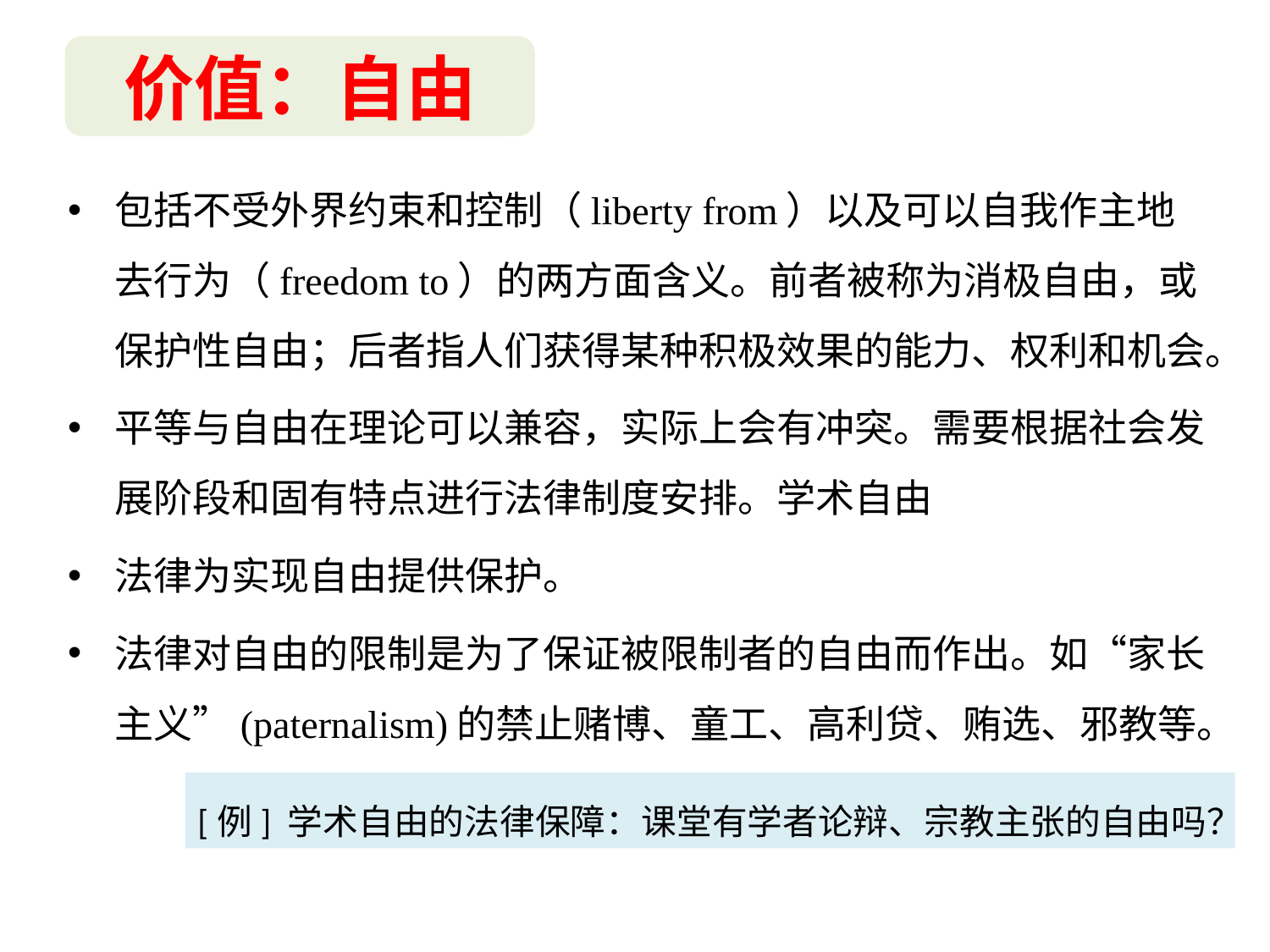

价值：自由
包括不受外界约束和控制（liberty from）以及可以自我作主地去行为（freedom to）的两方面含义。前者被称为消极自由，或保护性自由；后者指人们获得某种积极效果的能力、权利和机会。
平等与自由在理论可以兼容，实际上会有冲突。需要根据社会发展阶段和固有特点进行法律制度安排。学术自由
法律为实现自由提供保护。
法律对自由的限制是为了保证被限制者的自由而作出。如“家长主义”(paternalism)的禁止赌博、童工、高利贷、贿选、邪教等。

[例] 学术自由的法律保障：课堂有学者论辩、宗教主张的自由吗？